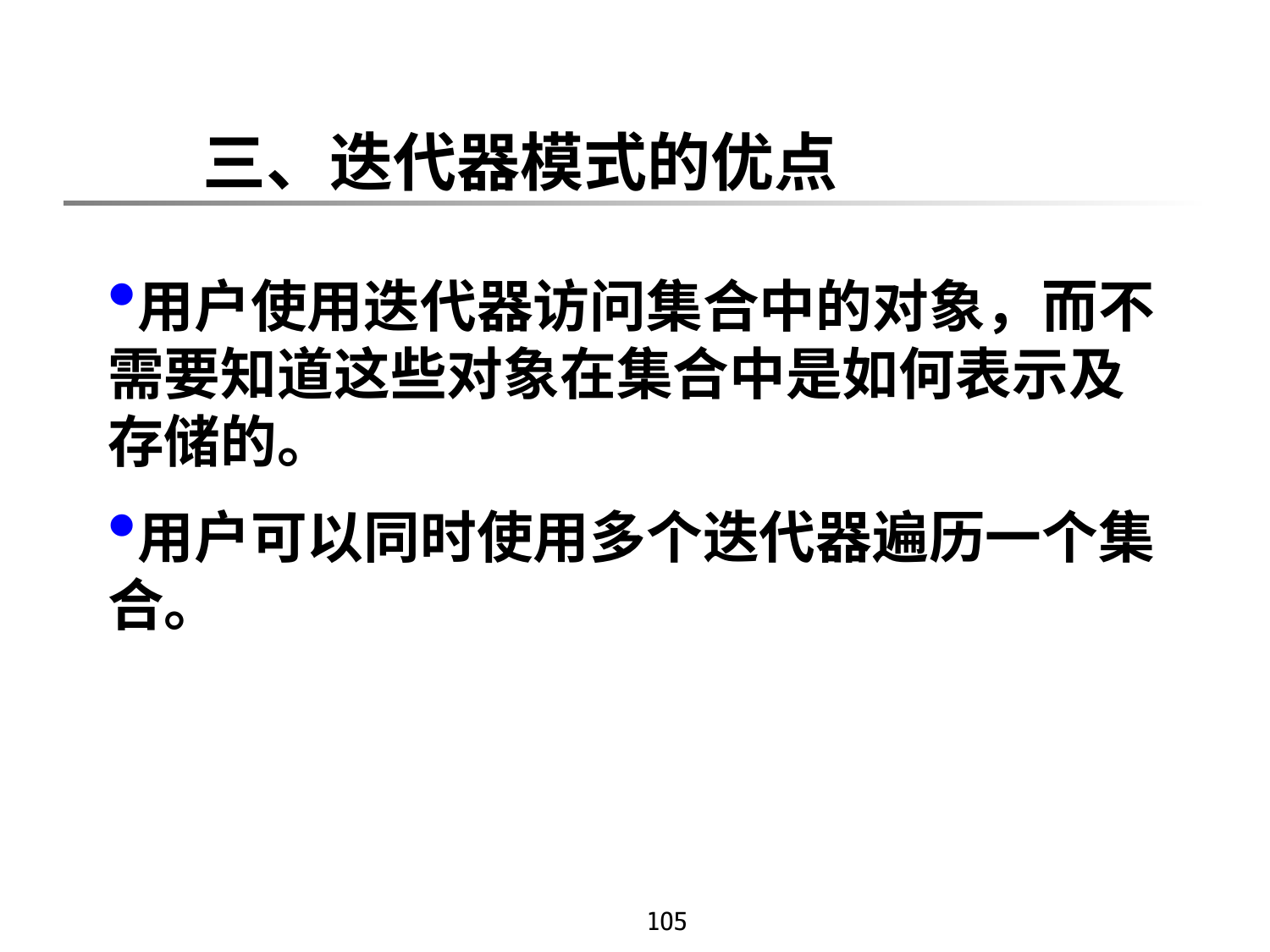

三、迭代器模式的优点

用户使用迭代器访问集合中的对象，而不需要知道这些对象在集合中是如何表示及存储的。
用户可以同时使用多个迭代器遍历一个集合。

105